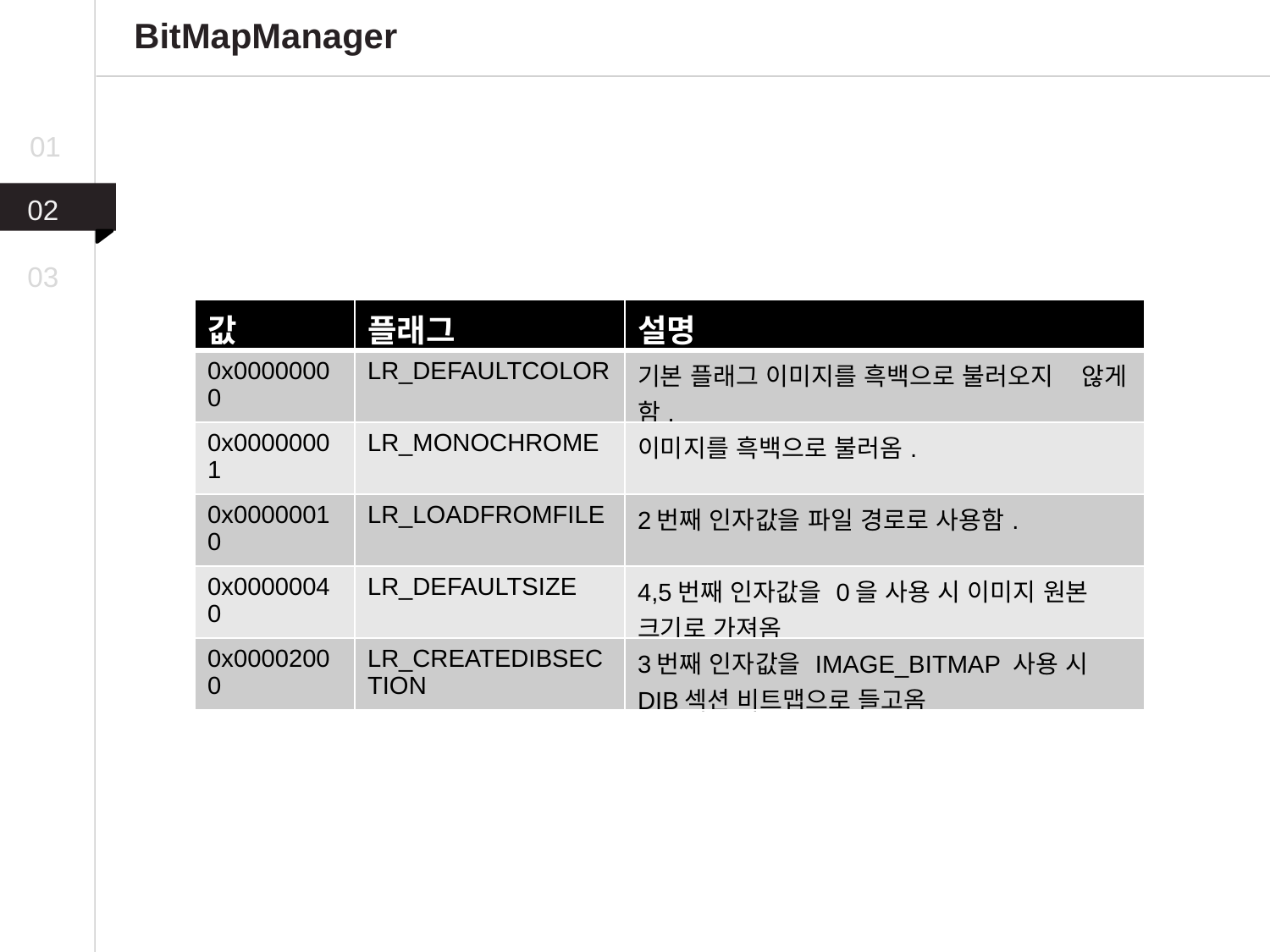

BitMapManager
01

02

03
| 값 | 플래그 | 설명 |
| --- | --- | --- |
| 0x00000000 | LR\_DEFAULTCOLOR | 기본 플래그 이미지를 흑백으로 불러오지 않게 함. |
| 0x00000001 | LR\_MONOCHROME | 이미지를 흑백으로 불러옴. |
| 0x00000010 | LR\_LOADFROMFILE | 2번째 인자값을 파일 경로로 사용함. |
| 0x00000040 | LR\_DEFAULTSIZE | 4,5번째 인자값을 0을 사용 시 이미지 원본 크기로 가져옴 |
| 0x00002000 | LR\_CREATEDIBSECTION | 3번째 인자값을 IMAGE\_BITMAP 사용 시 DIB섹션 비트맵으로 들고옴 |